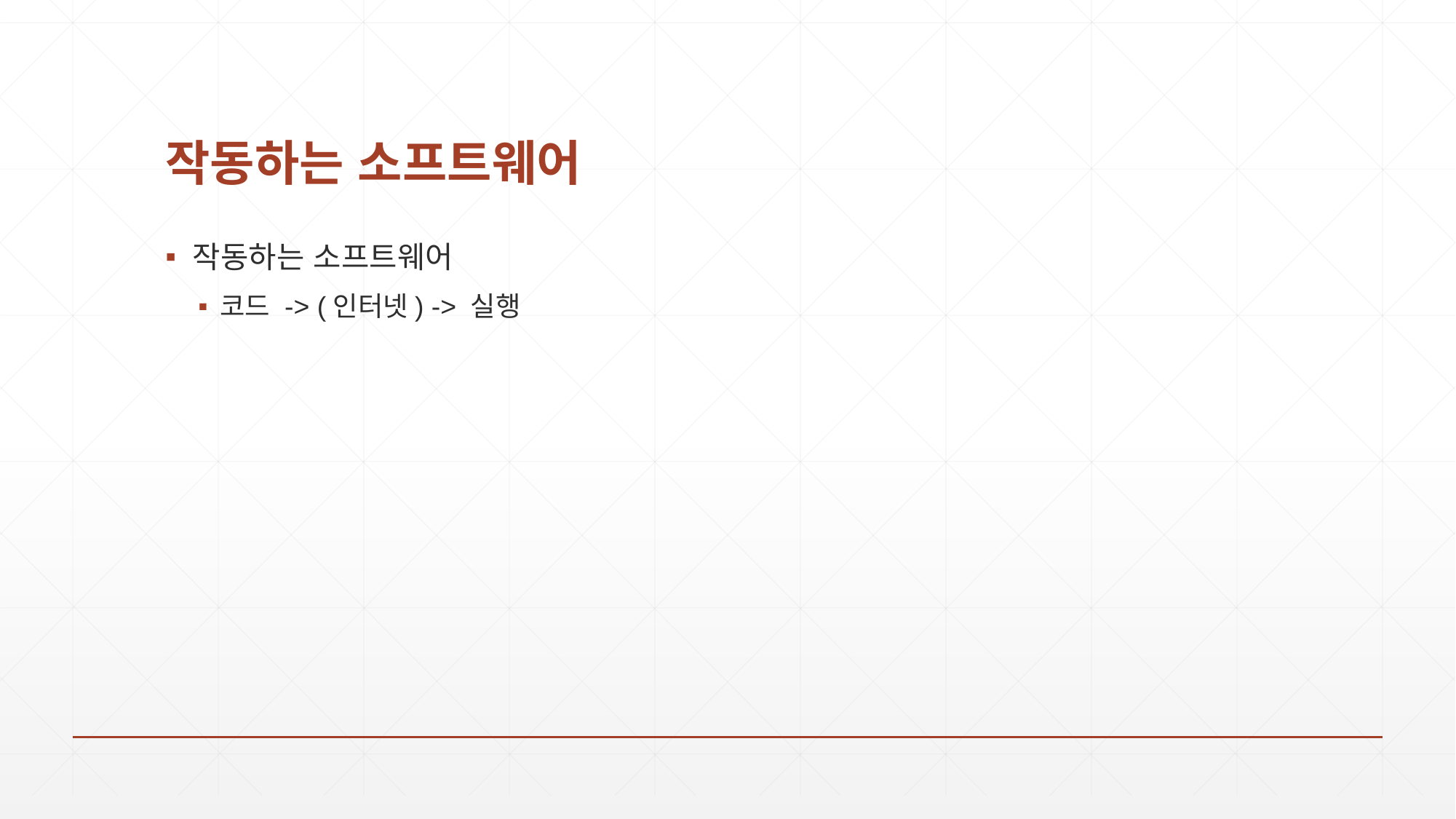

# 작동하는 소프트웨어
작동하는 소프트웨어
코드 -> (인터넷) -> 실행